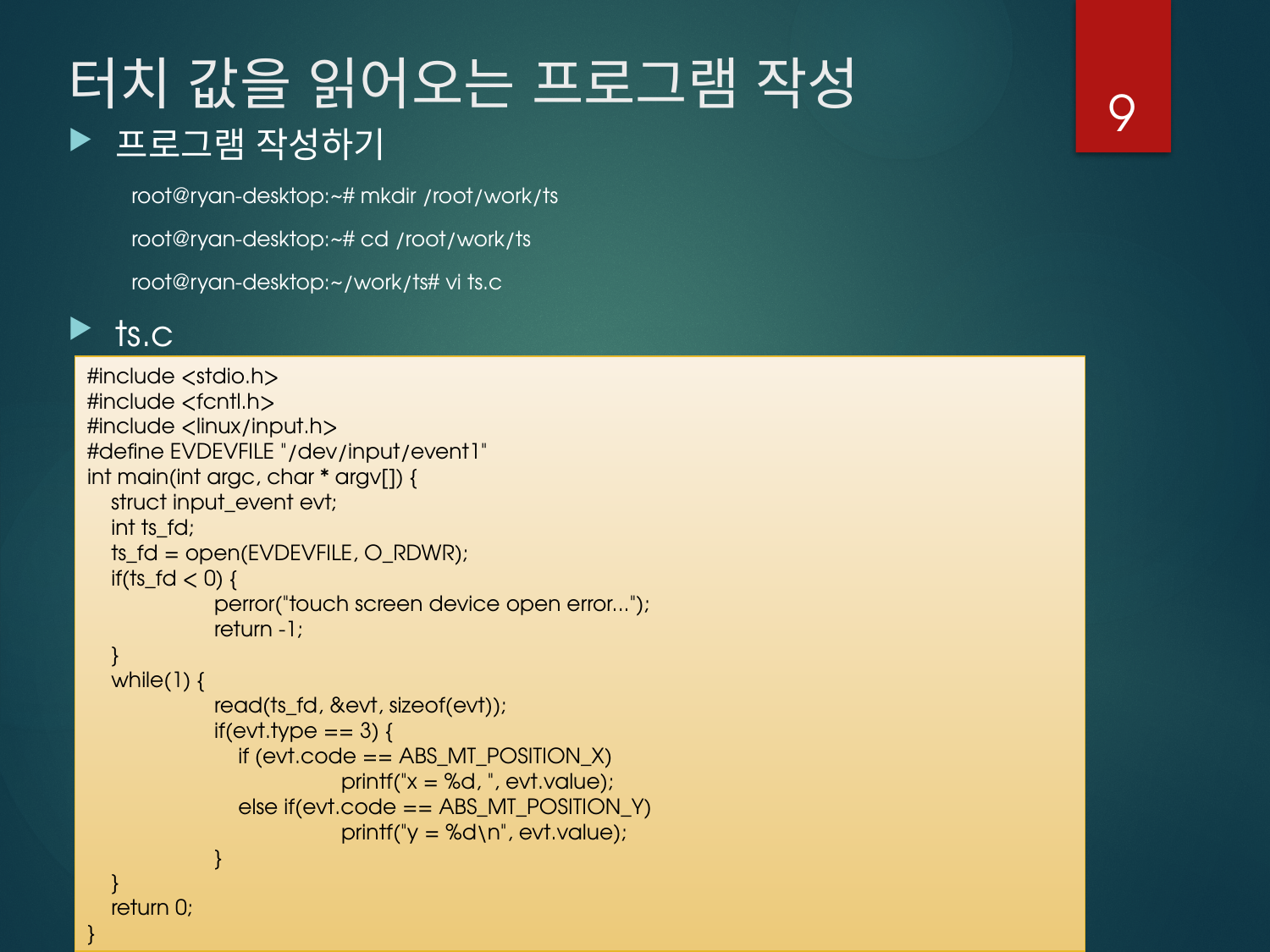

9
# 터치 값을 읽어오는 프로그램 작성
프로그램 작성하기
root@ryan-desktop:~# mkdir /root/work/ts
root@ryan-desktop:~# cd /root/work/ts
root@ryan-desktop:~/work/ts# vi ts.c
ts.c

#include <stdio.h>
#include <fcntl.h>
#include <linux/input.h>
#define EVDEVFILE "/dev/input/event1"
int main(int argc, char * argv[]) {
    struct input_event evt;
    int ts_fd;
    ts_fd = open(EVDEVFILE, O_RDWR);
    if(ts_fd < 0) {
	perror("touch screen device open error...");
	return -1;
    }
    while(1) {
	read(ts_fd, &evt, sizeof(evt));
	if(evt.type == 3) {
	    if (evt.code == ABS_MT_POSITION_X)
		printf("x = %d, ", evt.value);
	    else if(evt.code == ABS_MT_POSITION_Y)
		printf("y = %d\n", evt.value);
	}
    }
    return 0;
}